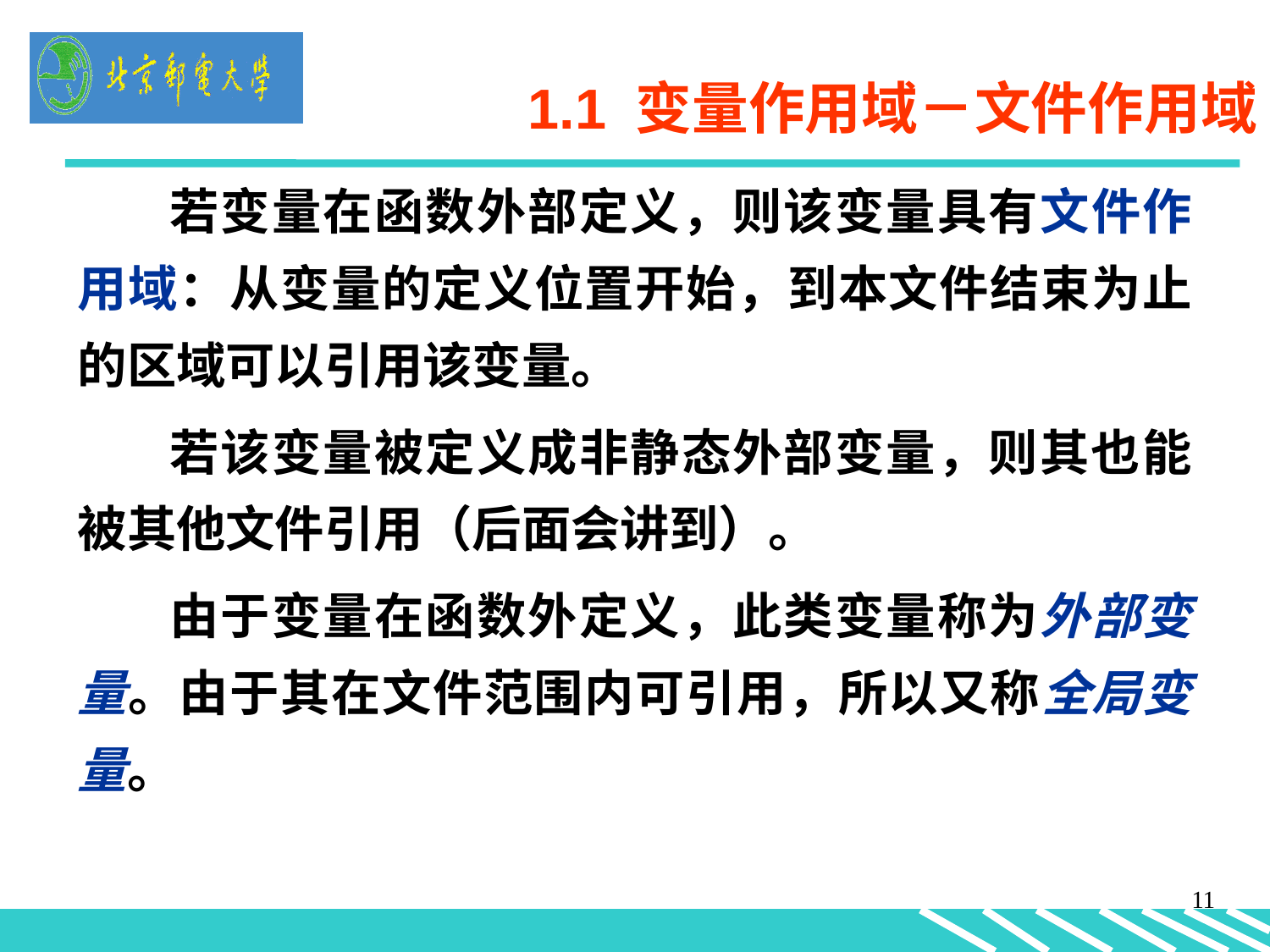

# 1.1 变量作用域－文件作用域
若变量在函数外部定义，则该变量具有文件作用域：从变量的定义位置开始，到本文件结束为止的区域可以引用该变量。
若该变量被定义成非静态外部变量，则其也能被其他文件引用（后面会讲到）。
由于变量在函数外定义，此类变量称为外部变量。由于其在文件范围内可引用，所以又称全局变量。
11